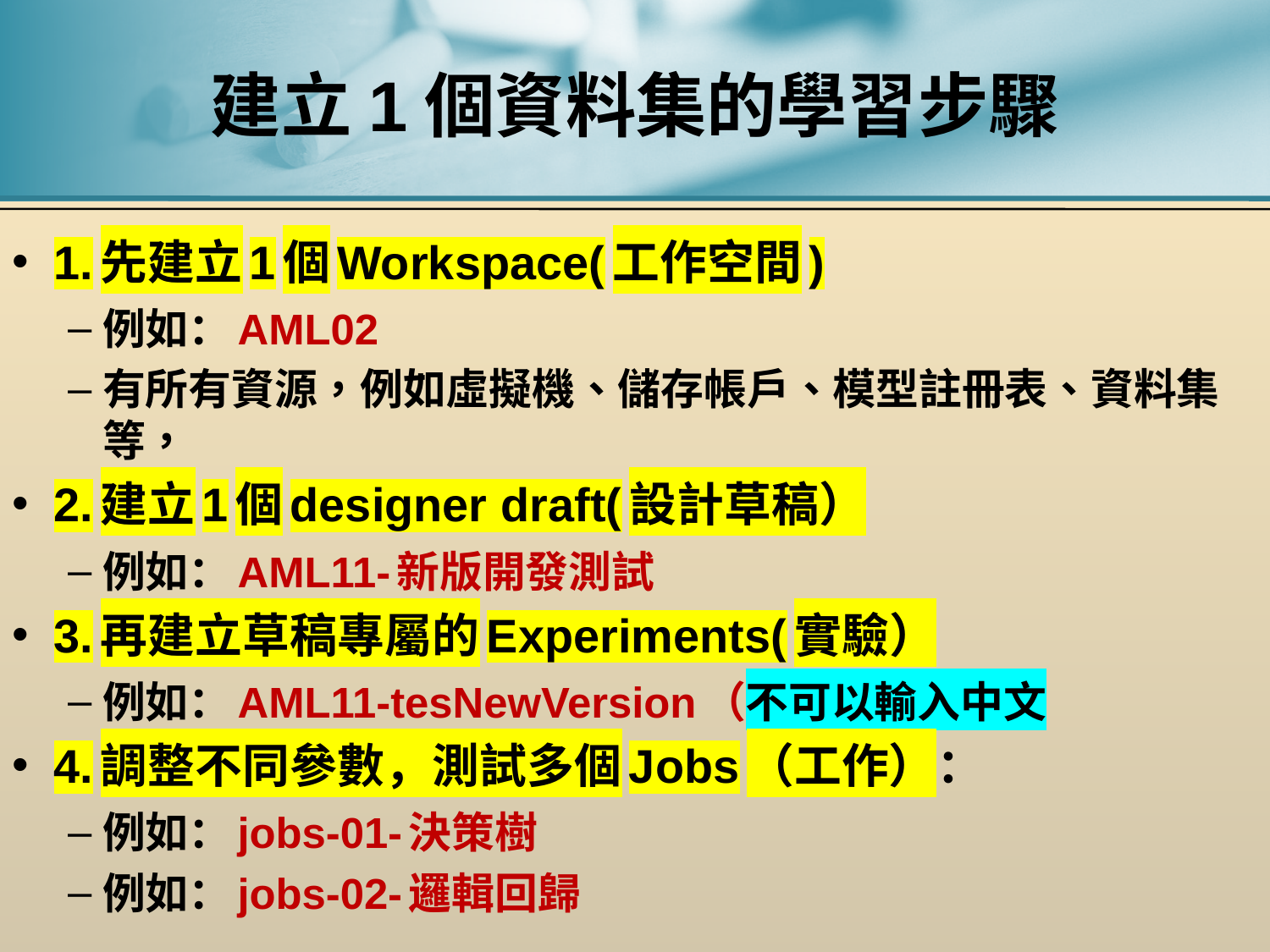

# 建立1個資料集的學習步驟
1.先建立1個Workspace(工作空間)
例如：AML02
有所有資源，例如虛擬機、儲存帳戶、模型註冊表、資料集等，
2.建立1個designer draft(設計草稿）
例如：AML11-新版開發測試
3.再建立草稿專屬的Experiments(實驗）
例如：AML11-tesNewVersion（不可以輸入中文
4.調整不同參數，測試多個Jobs（工作）：
例如：jobs-01-決策樹
例如：jobs-02-邏輯回歸